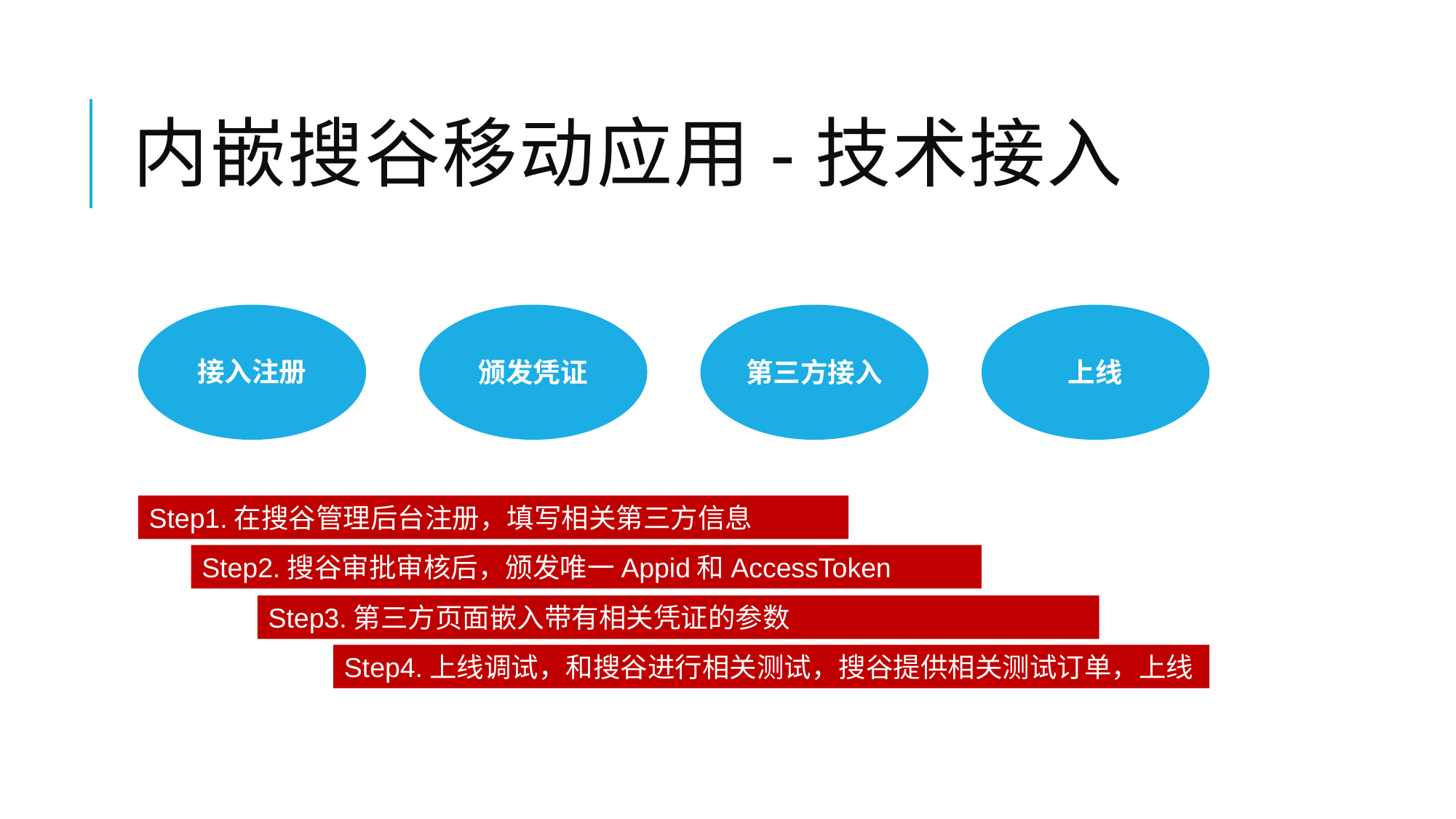

# 内嵌搜谷移动应用-技术接入

接入注册
颁发凭证
第三方接入
上线
Step1.在搜谷管理后台注册，填写相关第三方信息
Step2.搜谷审批审核后，颁发唯一Appid和AccessToken
Step3.第三方页面嵌入带有相关凭证的参数
Step4.上线调试，和搜谷进行相关测试，搜谷提供相关测试订单，上线